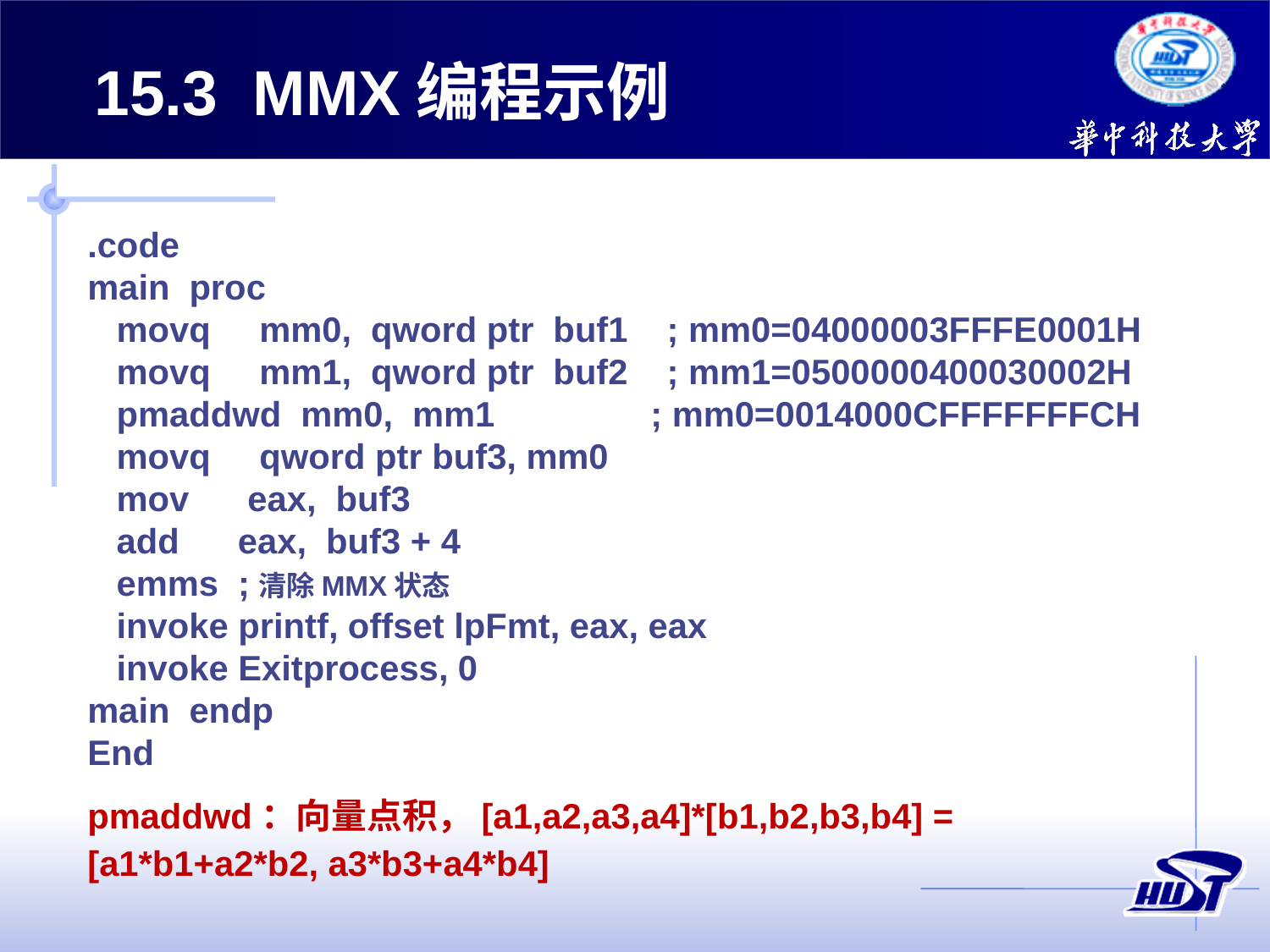

15.3  MMX编程示例
.code
main  proc
   movq     mm0,  qword ptr  buf1    ; mm0=04000003FFFE0001H
   movq     mm1,  qword ptr  buf2    ; mm1=0500000400030002H
   pmaddwd  mm0,  mm1                ; mm0=0014000CFFFFFFFCH
   movq     qword ptr buf3, mm0
   mov      eax,  buf3
   add      eax,  buf3 + 4
   emms  ;清除MMX状态
   invoke printf, offset lpFmt, eax, eax
   invoke Exitprocess, 0
main  endp
End
pmaddwd：向量点积，[a1,a2,a3,a4]*[b1,b2,b3,b4] =
[a1*b1+a2*b2, a3*b3+a4*b4]